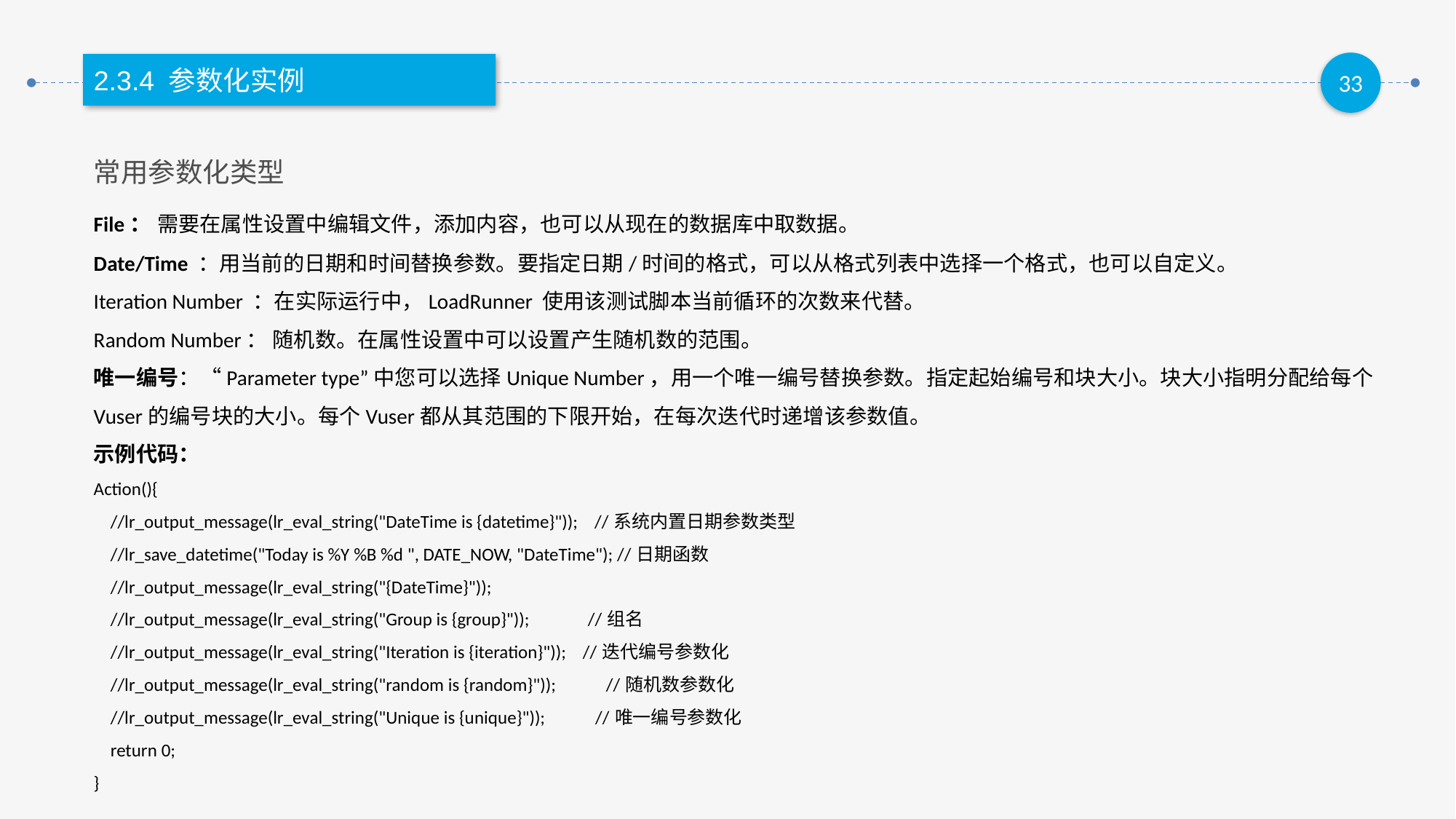

2.3.4 参数化实例
常用参数化类型
File： 需要在属性设置中编辑文件，添加内容，也可以从现在的数据库中取数据。
Date/Time ：用当前的日期和时间替换参数。要指定日期/时间的格式，可以从格式列表中选择一个格式，也可以自定义。
Iteration Number ：在实际运行中，LoadRunner 使用该测试脚本当前循环的次数来代替。
Random Number： 随机数。在属性设置中可以设置产生随机数的范围。
唯一编号：“Parameter type”中您可以选择Unique Number，用一个唯一编号替换参数。指定起始编号和块大小。块大小指明分配给每个Vuser的编号块的大小。每个Vuser都从其范围的下限开始，在每次迭代时递增该参数值。
示例代码：
Action(){
    //lr_output_message(lr_eval_string("DateTime is {datetime}"));    //系统内置日期参数类型
    //lr_save_datetime("Today is %Y %B %d ", DATE_NOW, "DateTime"); //日期函数
    //lr_output_message(lr_eval_string("{DateTime}"));
    //lr_output_message(lr_eval_string("Group is {group}"));              //组名
    //lr_output_message(lr_eval_string("Iteration is {iteration}"));    //迭代编号参数化
    //lr_output_message(lr_eval_string("random is {random}"));            //随机数参数化
    //lr_output_message(lr_eval_string("Unique is {unique}"));            //唯一编号参数化
    return 0;
}